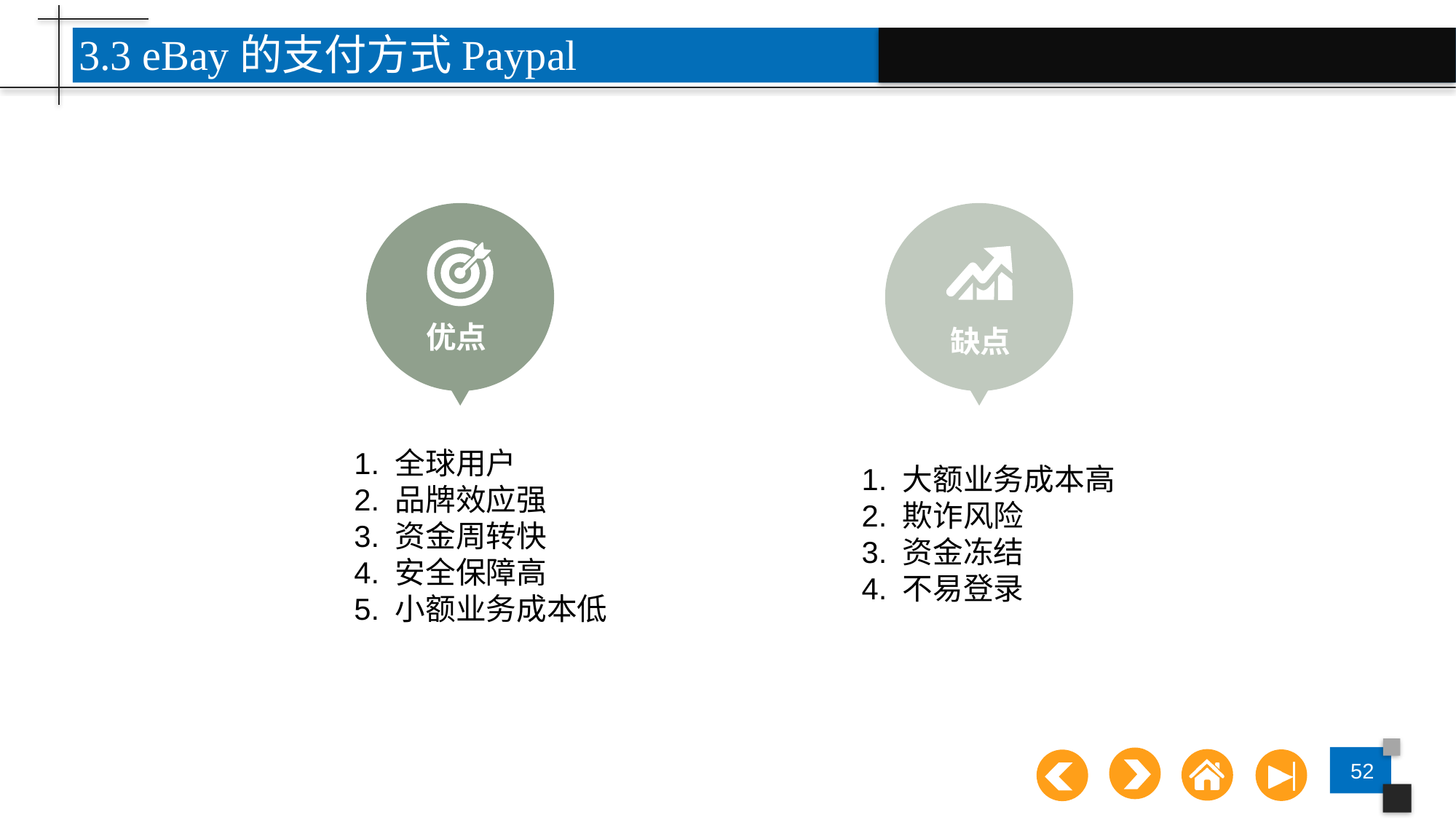

3.3 eBay的支付方式Paypal

优点

缺点
点击添加文本
点击添加文本
1. 全球用户
2. 品牌效应强
3. 资金周转快
4. 安全保障高
5. 小额业务成本低
1. 大额业务成本高
2. 欺诈风险
3. 资金冻结
4. 不易登录
点击添加文本
点击添加文本